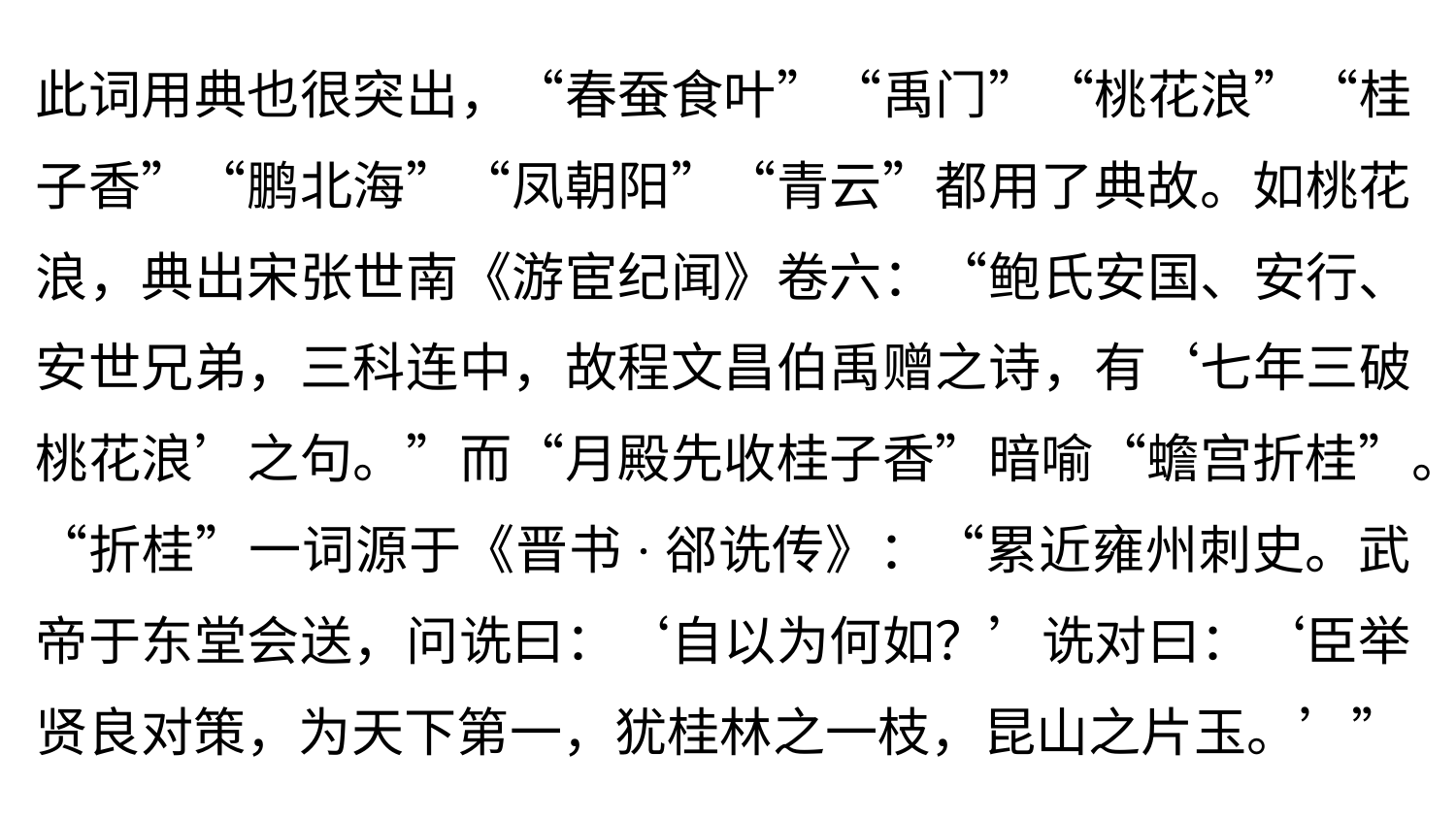

此词用典也很突出，“春蚕食叶”“禹门”“桃花浪”“桂子香”“鹏北海”“凤朝阳”“青云”都用了典故。如桃花浪，典出宋张世南《游宦纪闻》卷六：“鲍氏安国、安行、安世兄弟，三科连中，故程文昌伯禹赠之诗，有‘七年三破桃花浪’之句。”而“月殿先收桂子香”暗喻“蟾宫折桂”。“折桂”一词源于《晋书·郤诜传》：“累近雍州刺史。武帝于东堂会送，问诜曰：‘自以为何如？’诜对曰：‘臣举贤良对策，为天下第一，犹桂林之一枝，昆山之片玉。’”